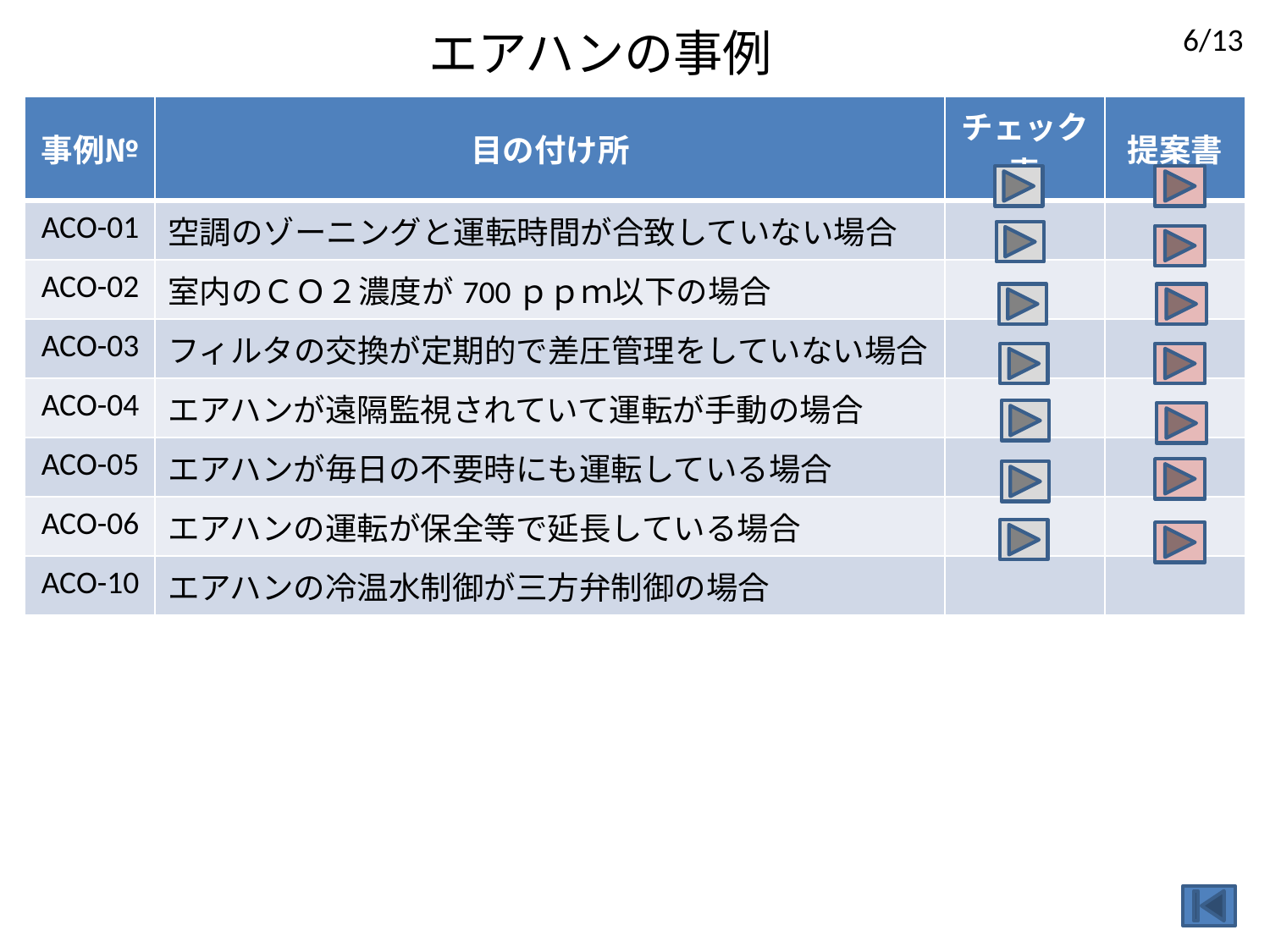

6/13
エアハンの事例
| 事例№ | 目の付け所 | チェック表 | 提案書 |
| --- | --- | --- | --- |
| ACO-01 | 空調のゾーニングと運転時間が合致していない場合 |  |  |
| ACO-02 | 室内のＣＯ２濃度が700ｐｐｍ以下の場合 |  |  |
| ACO-03 | フィルタの交換が定期的で差圧管理をしていない場合 |  |  |
| ACO-04 | エアハンが遠隔監視されていて運転が手動の場合 |  |  |
| ACO-05 | エアハンが毎日の不要時にも運転している場合 |  |  |
| ACO-06 | エアハンの運転が保全等で延長している場合 |  |  |
| ACO-10 | エアハンの冷温水制御が三方弁制御の場合 |  |  |